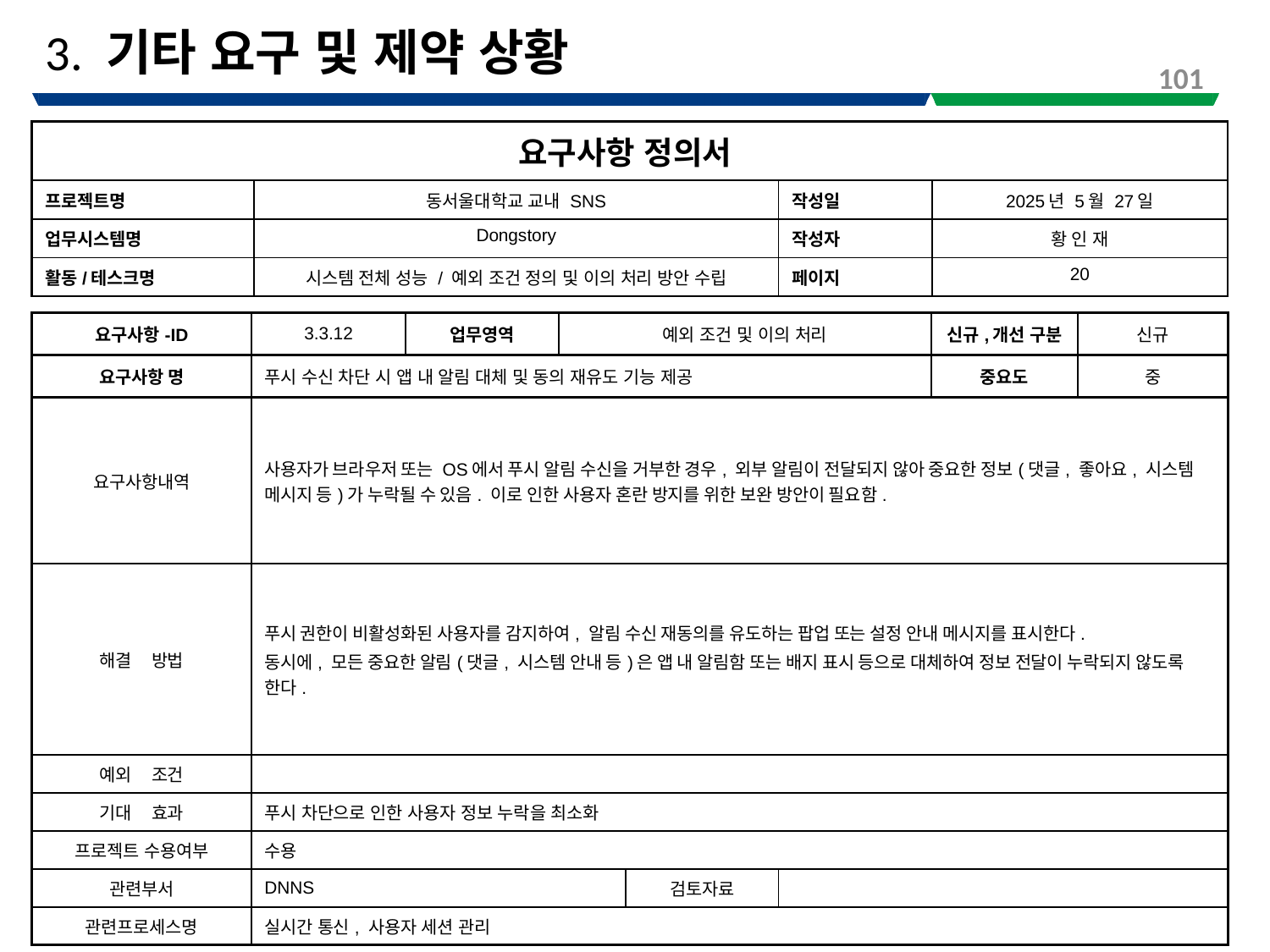

# 3. 기타 요구 및 제약 상황
101
| 요구사항 정의서 |  |  |  |
| --- | --- | --- | --- |
| 프로젝트명 | 동서울대학교 교내 SNS | 작성일 | 2025년 5월 27일 |
| 업무시스템명 | Dongstory | 작성자 | 황 인 재 |
| 활동/테스크명 | 시스템 전체 성능 / 예외 조건 정의 및 이의 처리 방안 수립 | 페이지 | 20 |
| 요구사항-ID | 3.3.12 | 업무영역 | 예외 조건 및 이의 처리 |  |  | 신규,개선 구분 | 신규 |
| --- | --- | --- | --- | --- | --- | --- | --- |
| 요구사항 명 | 푸시 수신 차단 시 앱 내 알림 대체 및 동의 재유도 기능 제공 |  |  |  |  | 중요도 | 중 |
| 요구사항내역 | 사용자가 브라우저 또는 OS에서 푸시 알림 수신을 거부한 경우, 외부 알림이 전달되지 않아 중요한 정보(댓글, 좋아요, 시스템 메시지 등)가 누락될 수 있음. 이로 인한 사용자 혼란 방지를 위한 보완 방안이 필요함. |  |  |  |  |  |  |
| 해결 방법 | 푸시 권한이 비활성화된 사용자를 감지하여, 알림 수신 재동의를 유도하는 팝업 또는 설정 안내 메시지를 표시한다. 동시에, 모든 중요한 알림(댓글, 시스템 안내 등)은 앱 내 알림함 또는 배지 표시 등으로 대체하여 정보 전달이 누락되지 않도록 한다. |  |  |  |  |  |  |
| 예외 조건 |  |  |  |  |  |  |  |
| 기대 효과 | 푸시 차단으로 인한 사용자 정보 누락을 최소화 |  |  |  |  |  |  |
| 프로젝트 수용여부 | 수용 |  |  |  |  |  |  |
| 관련부서 | DNNS |  |  | 검토자료 |  |  |  |
| 관련프로세스명 | 실시간 통신, 사용자 세션 관리 |  |  |  |  |  |  |